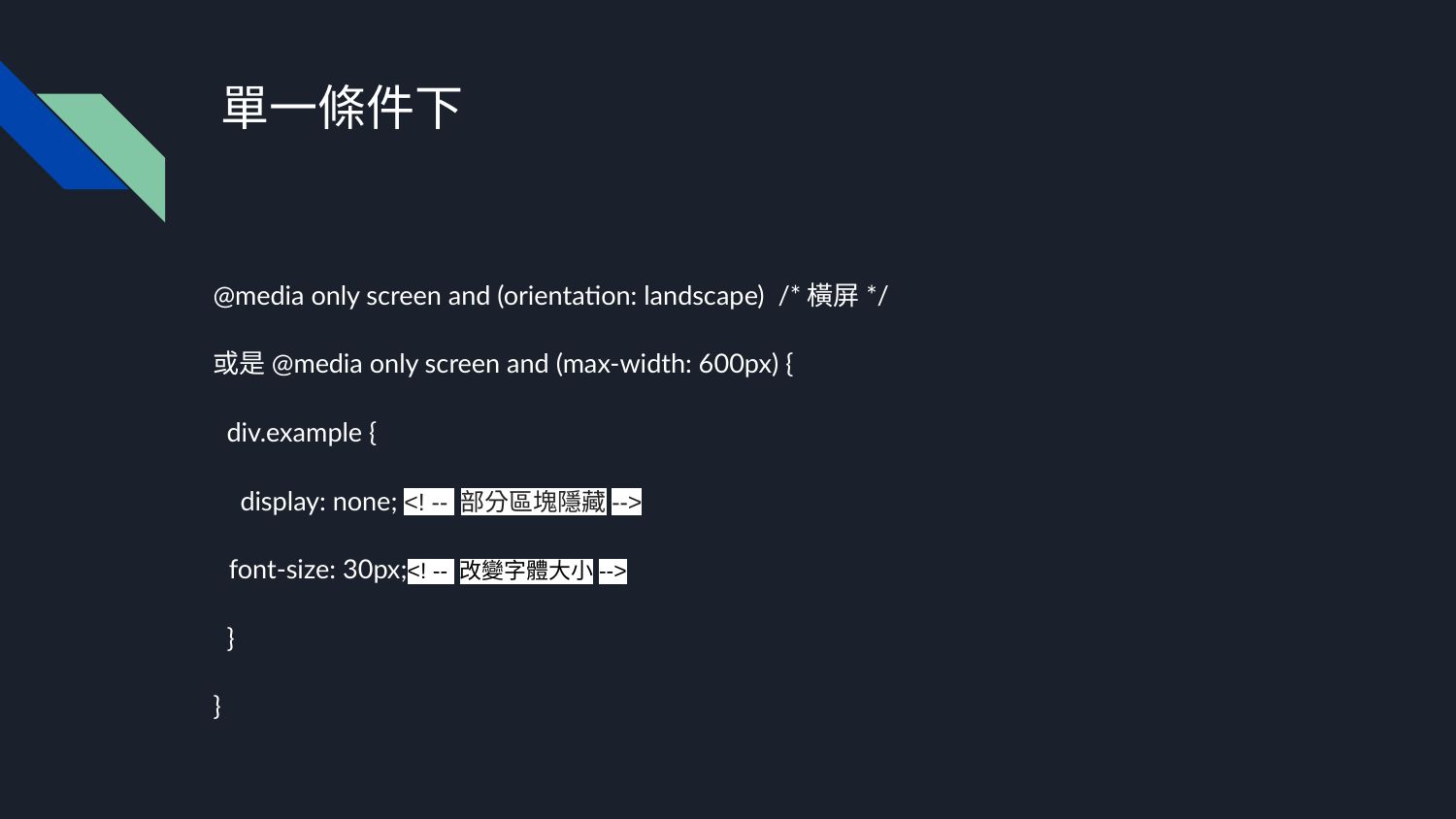

# 單一條件下
@media only screen and (orientation: landscape)  /*橫屏*/
或是@media only screen and (max-width: 600px) {
  div.example {
    display: none; <! -- 部分區塊隱藏-->
 font-size: 30px;<! -- 改變字體大小-->
  }
}